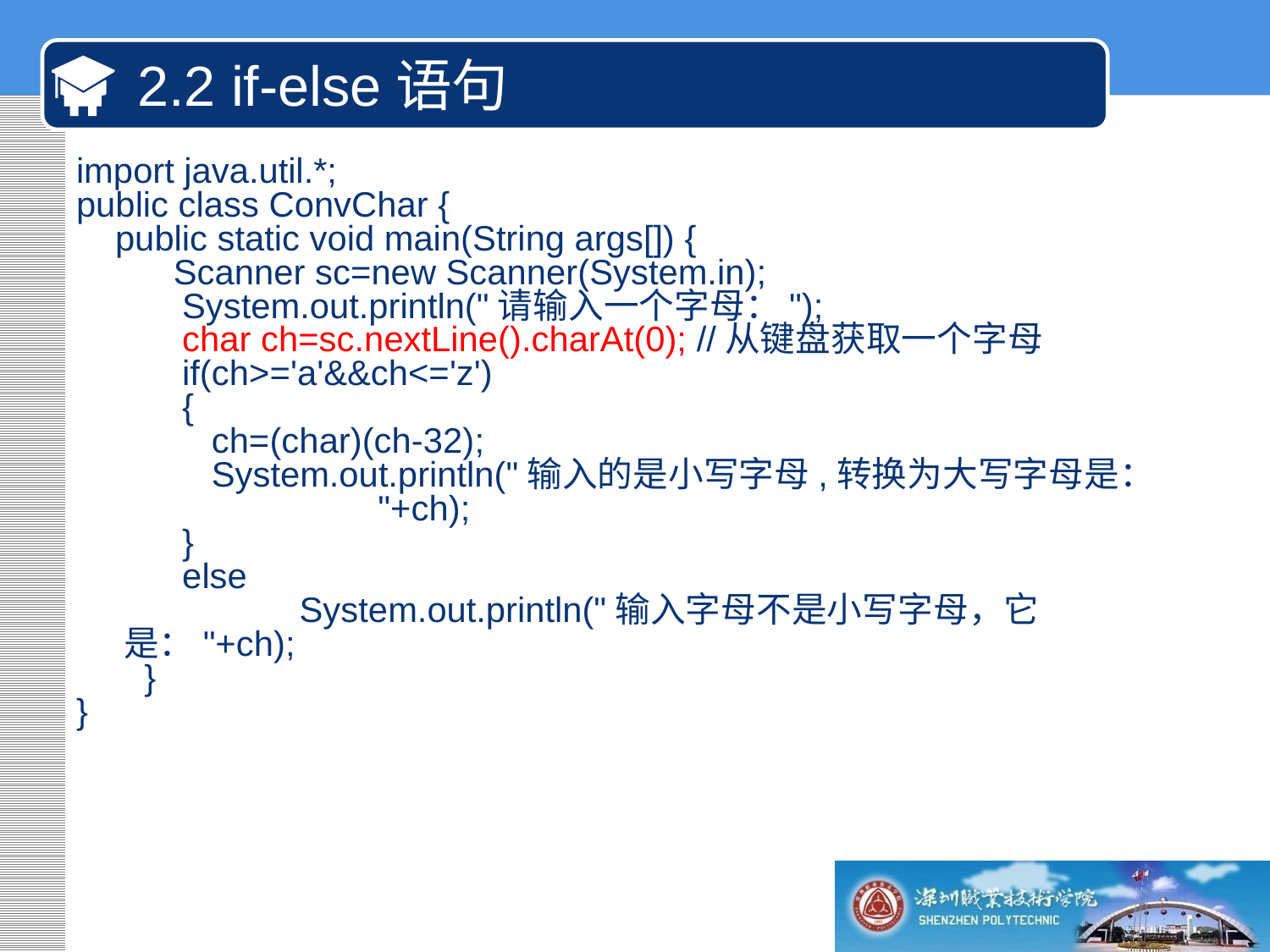

# 2.2 if-else语句
import java.util.*;
public class ConvChar {
    public static void main(String args[]) {
          Scanner sc=new Scanner(System.in);
	      System.out.println("请输入一个字母：");
	      char ch=sc.nextLine().charAt(0); //从键盘获取一个字母
	      if(ch>='a'&&ch<='z')
	      {
	         ch=(char)(ch-32);
	         System.out.println("输入的是小写字母,转换为大写字母是：
                               "+ch);
	      }
	      else
		     System.out.println("输入字母不是小写字母，它是："+ch);
       }
}